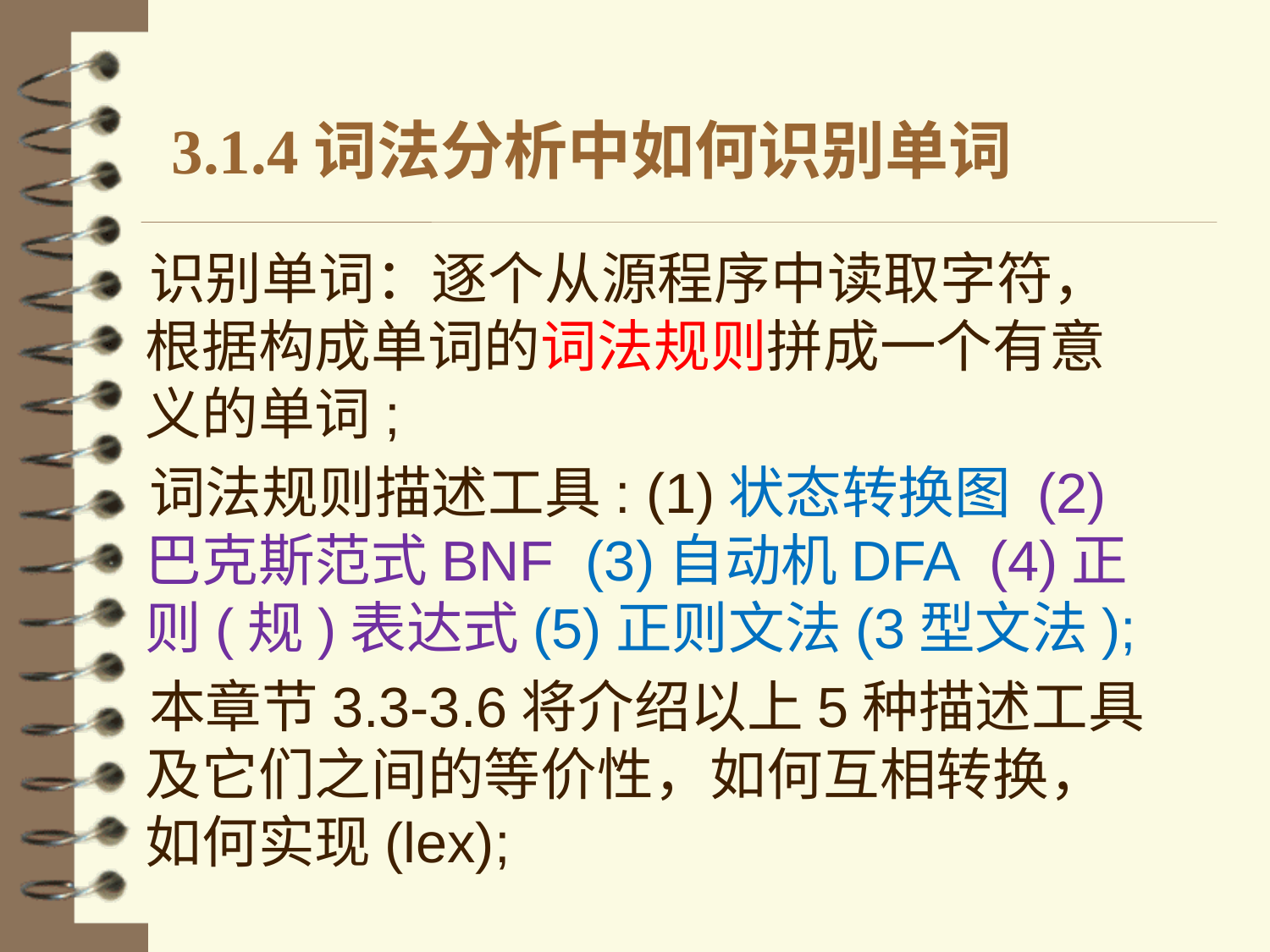

# 3.1.4词法分析中如何识别单词
   识别单词：逐个从源程序中读取字符，根据构成单词的词法规则拼成一个有意义的单词;
   词法规则描述工具: (1)状态转换图 (2)巴克斯范式BNF  (3)自动机DFA  (4)正则(规)表达式(5)正则文法(3型文法);
   本章节3.3-3.6将介绍以上5种描述工具及它们之间的等价性，如何互相转换，如何实现(lex);